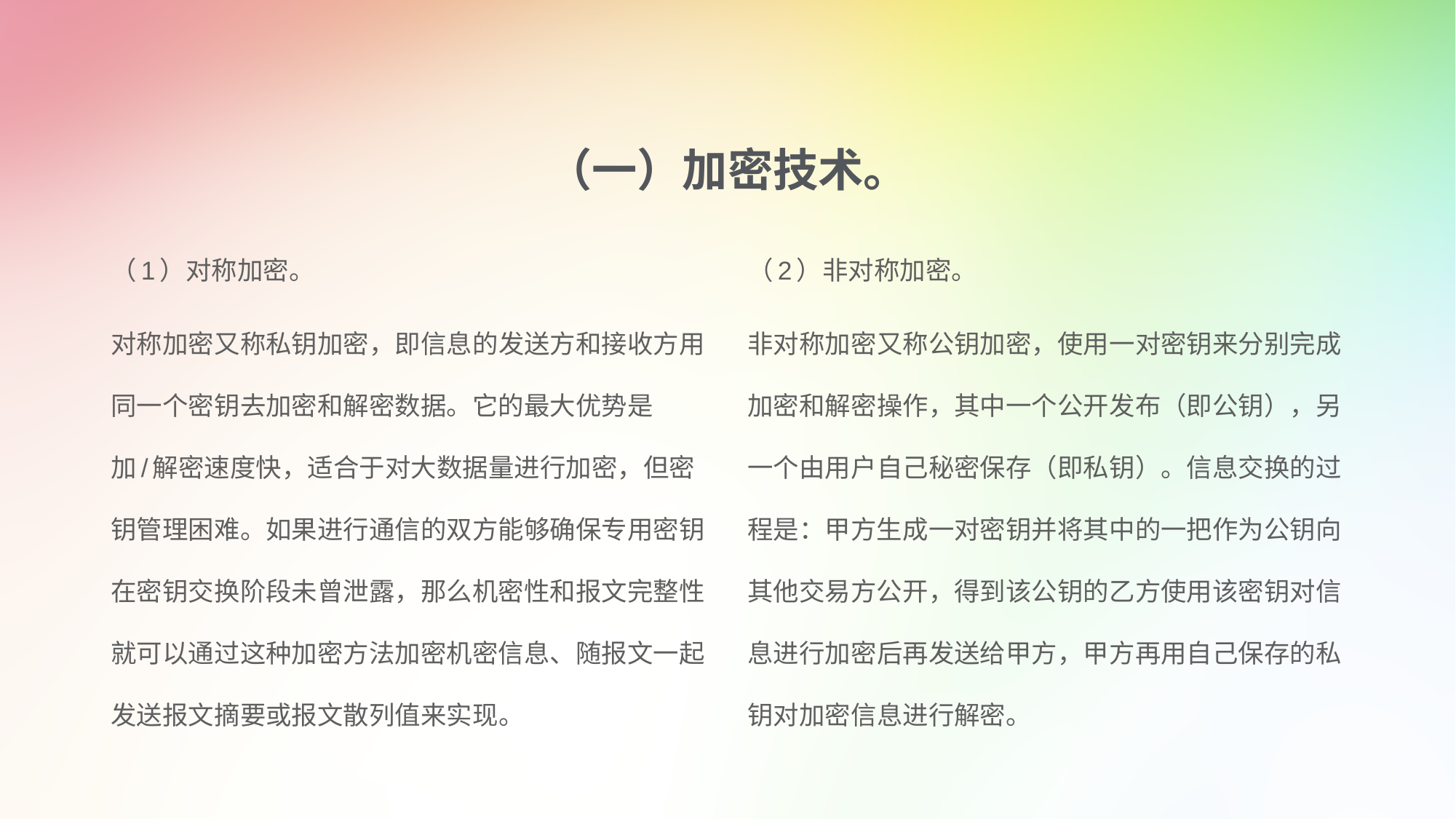

# （一）加密技术。
（1）对称加密。
对称加密又称私钥加密，即信息的发送方和接收方用同一个密钥去加密和解密数据。它的最大优势是加/解密速度快，适合于对大数据量进行加密，但密钥管理困难。如果进行通信的双方能够确保专用密钥在密钥交换阶段未曾泄露，那么机密性和报文完整性就可以通过这种加密方法加密机密信息、随报文一起发送报文摘要或报文散列值来实现。
（2）非对称加密。
非对称加密又称公钥加密，使用一对密钥来分别完成加密和解密操作，其中一个公开发布（即公钥），另一个由用户自己秘密保存（即私钥）。信息交换的过程是：甲方生成一对密钥并将其中的一把作为公钥向其他交易方公开，得到该公钥的乙方使用该密钥对信息进行加密后再发送给甲方，甲方再用自己保存的私钥对加密信息进行解密。